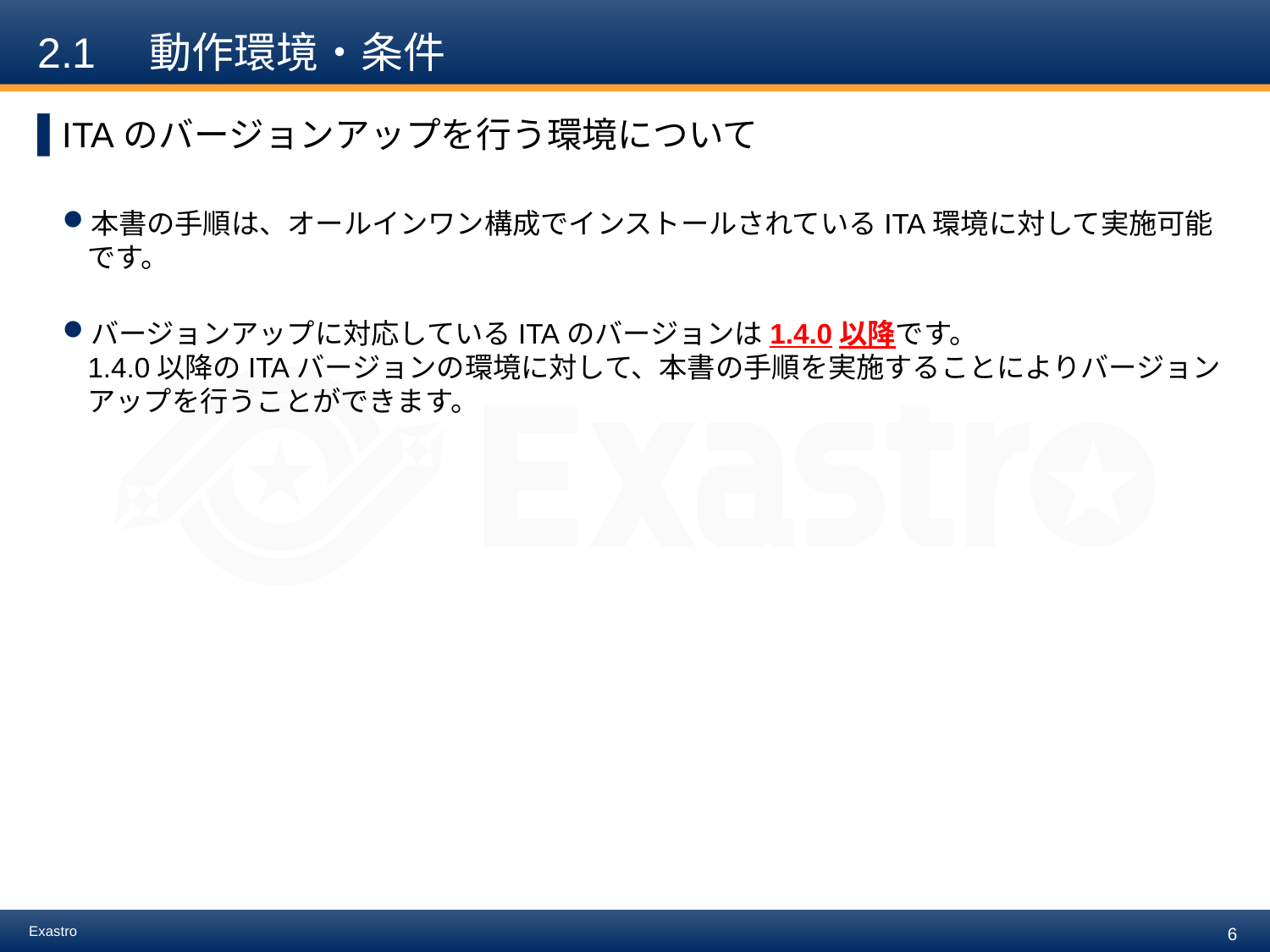

# 2.1　動作環境・条件
ITAのバージョンアップを行う環境について
本書の手順は、オールインワン構成でインストールされているITA環境に対して実施可能です。
バージョンアップに対応しているITAのバージョンは1.4.0以降です。
1.4.0以降のITAバージョンの環境に対して、本書の手順を実施することによりバージョンアップを行うことができます。